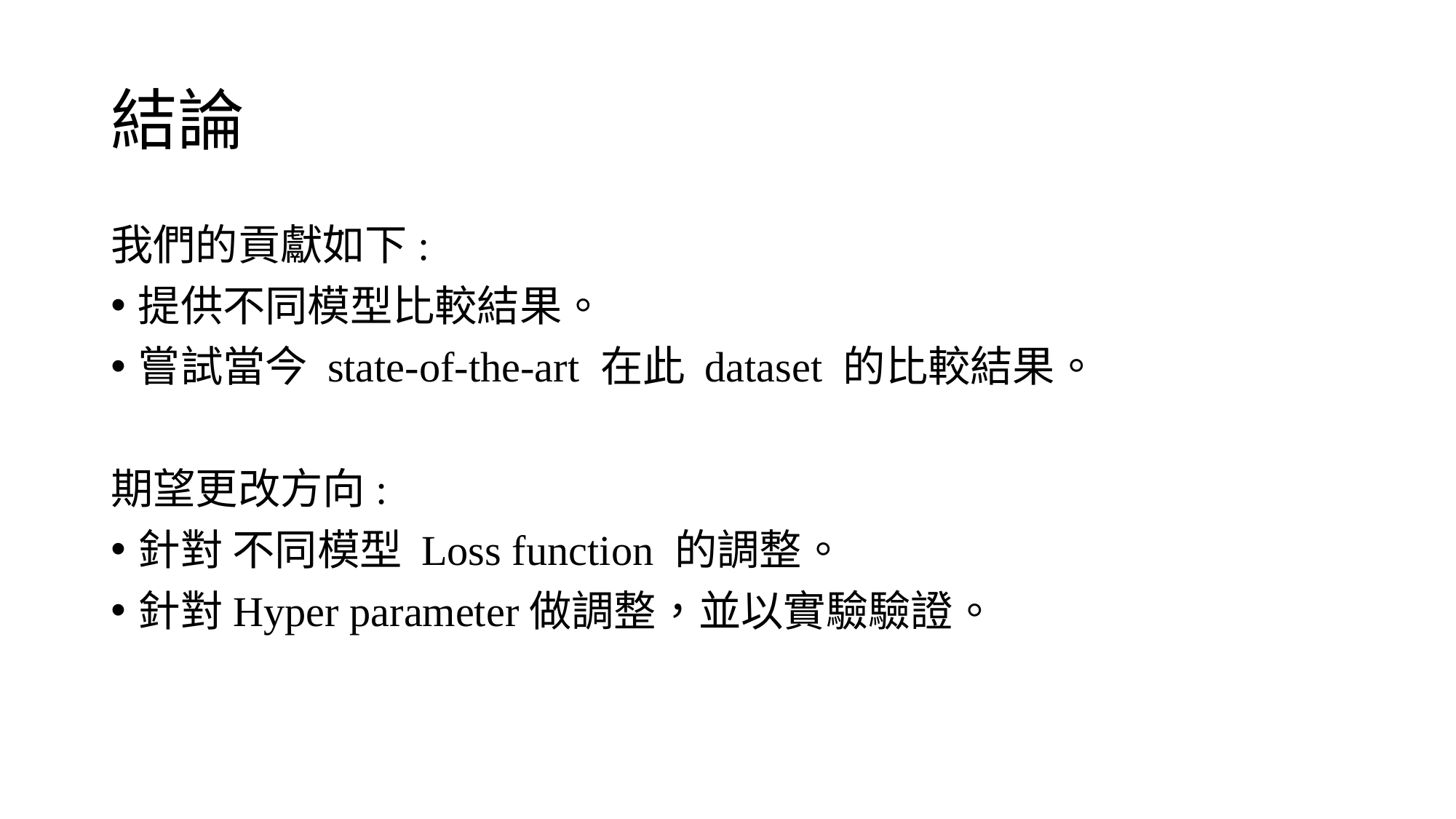

# 結論
我們的貢獻如下:
提供不同模型比較結果。
嘗試當今 state-of-the-art 在此 dataset 的比較結果。

期望更改方向:
針對 不同模型 Loss function 的調整。
針對Hyper parameter做調整，並以實驗驗證。